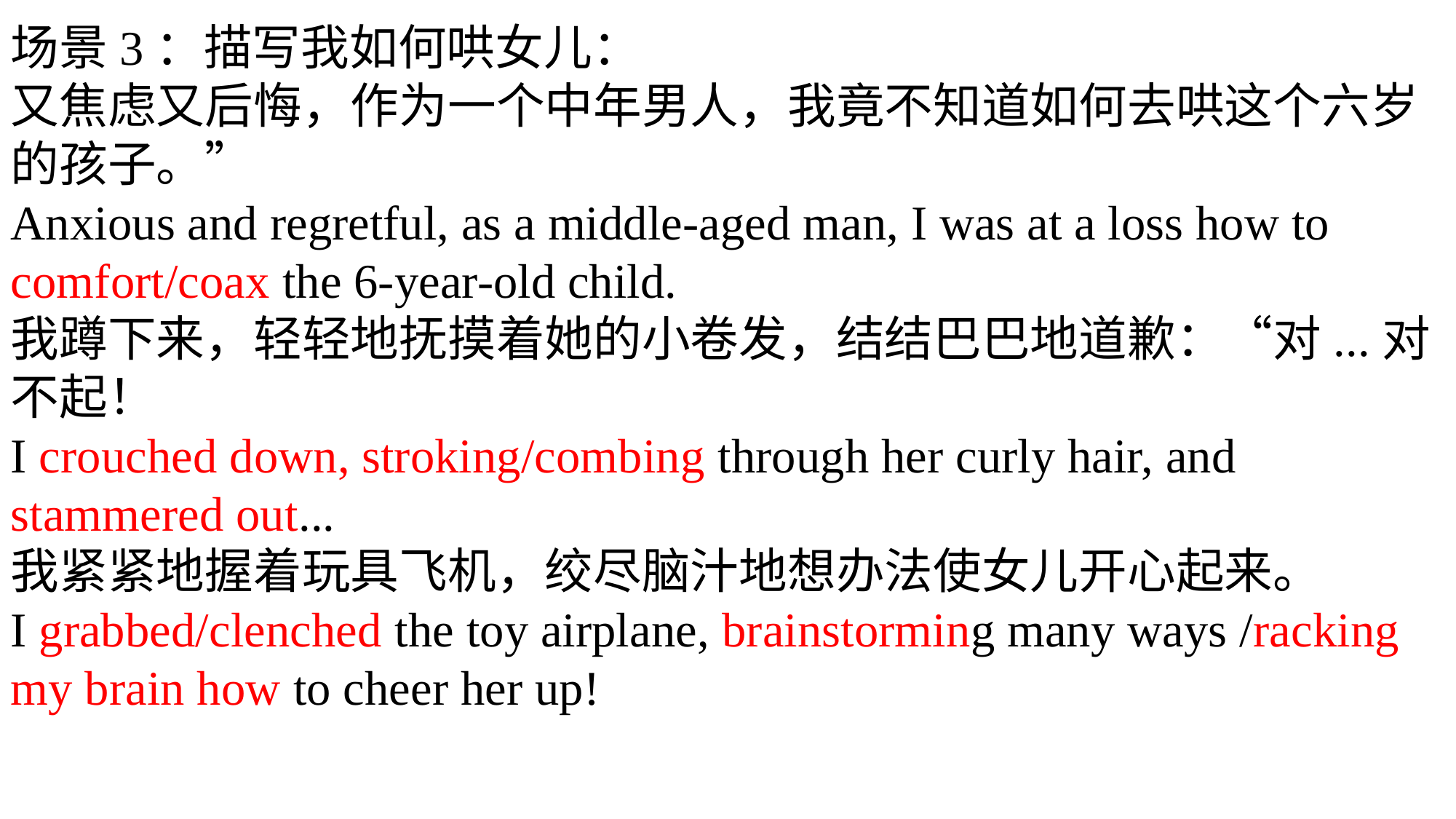

场景3：描写我如何哄女儿：
又焦虑又后悔，作为一个中年男人，我竟不知道如何去哄这个六岁的孩子。”
Anxious and regretful, as a middle-aged man, I was at a loss how to comfort/coax the 6-year-old child.
我蹲下来，轻轻地抚摸着她的小卷发，结结巴巴地道歉：“对...对不起！
I crouched down, stroking/combing through her curly hair, and stammered out...
我紧紧地握着玩具飞机，绞尽脑汁地想办法使女儿开心起来。
I grabbed/clenched the toy airplane, brainstorming many ways /racking my brain how to cheer her up!